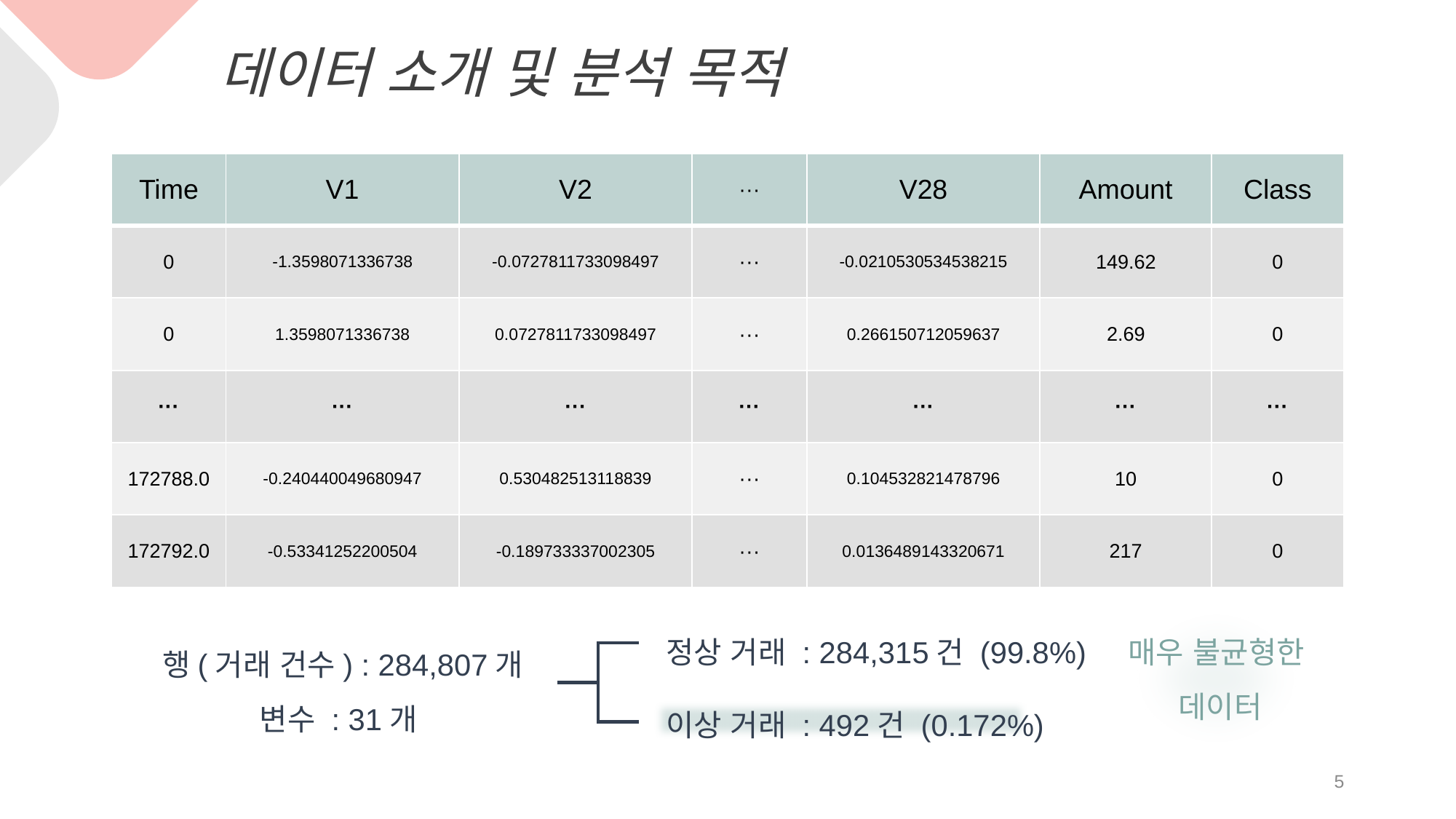

데이터 소개 및 분석 목적
| Time | V1 | V2 | ··· | V28 | Amount | Class |
| --- | --- | --- | --- | --- | --- | --- |
| 0 | -1.3598071336738 | -0.0727811733098497 | ··· | -0.0210530534538215 | 149.62 | 0 |
| 0 | 1.3598071336738 | 0.0727811733098497 | ··· | 0.266150712059637 | 2.69 | 0 |
| ··· | ··· | ··· | ··· | ··· | ··· | ··· |
| 172788.0 | -0.240440049680947 | 0.530482513118839 | ··· | 0.104532821478796 | 10 | 0 |
| 172792.0 | -0.53341252200504 | -0.189733337002305 | ··· | 0.0136489143320671 | 217 | 0 |

정상 거래 : 284,315건 (99.8%)
이상 거래 : 492건 (0.172%)
행(거래 건수) : 284,807개
변수 : 31개

매우 불균형한
 데이터

5